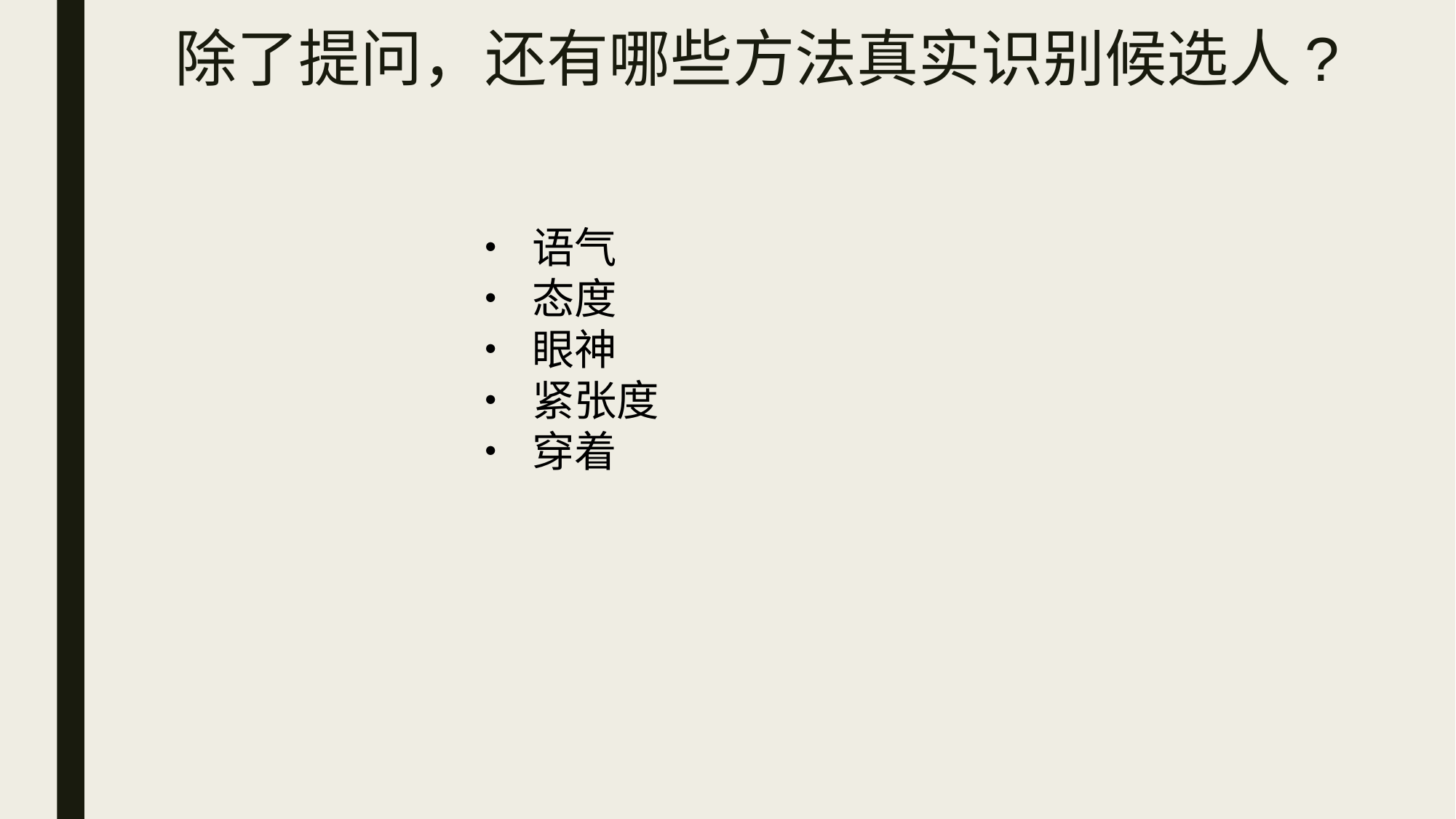

# 除了提问，还有哪些方法真实识别候选人?
• 语气
• 态度
• 眼神
• 紧张度
• 穿着